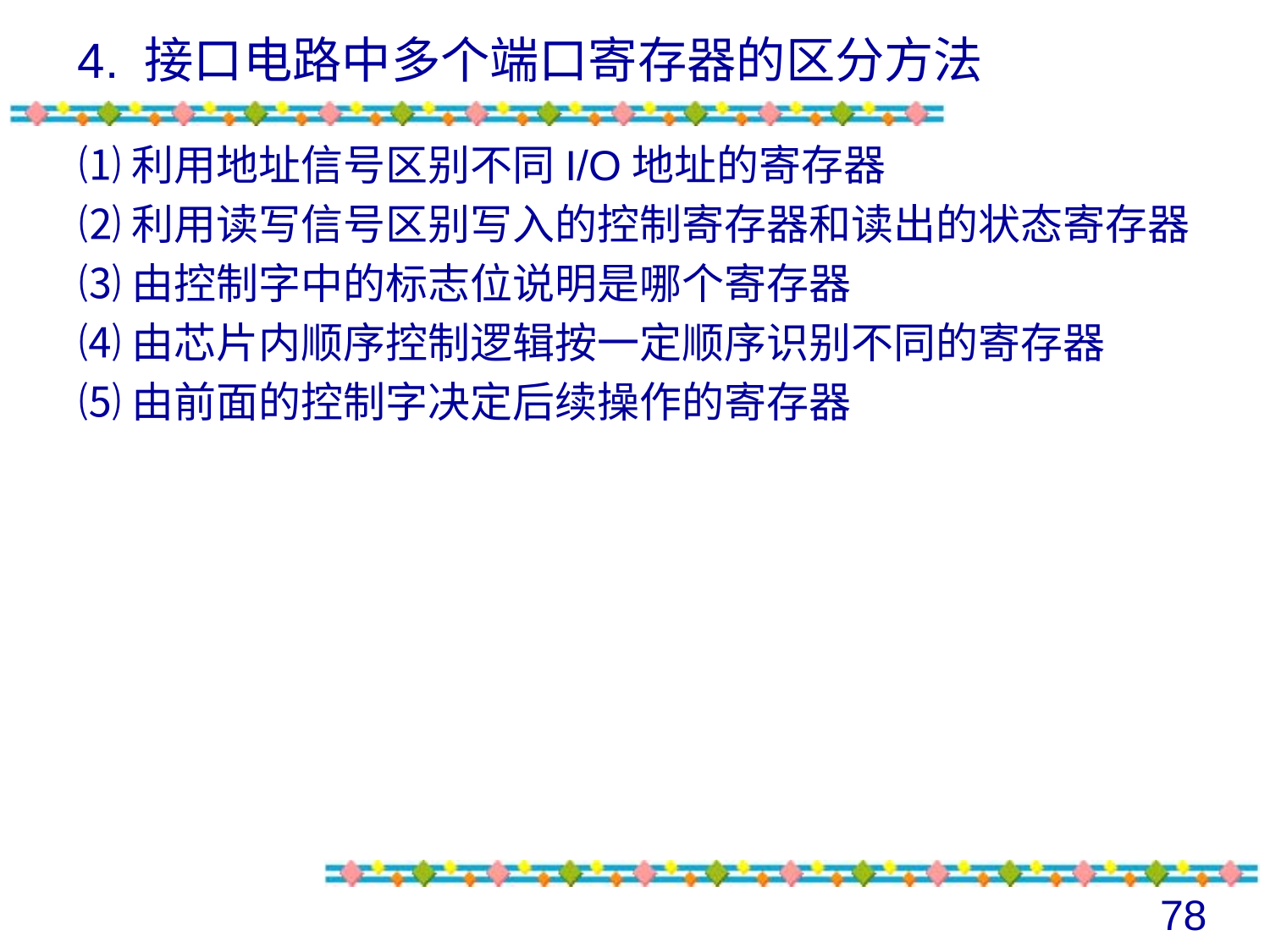

# 4. 接口电路中多个端口寄存器的区分方法
⑴利用地址信号区别不同I/O地址的寄存器
⑵利用读写信号区别写入的控制寄存器和读出的状态寄存器
⑶由控制字中的标志位说明是哪个寄存器
⑷由芯片内顺序控制逻辑按一定顺序识别不同的寄存器
⑸由前面的控制字决定后续操作的寄存器